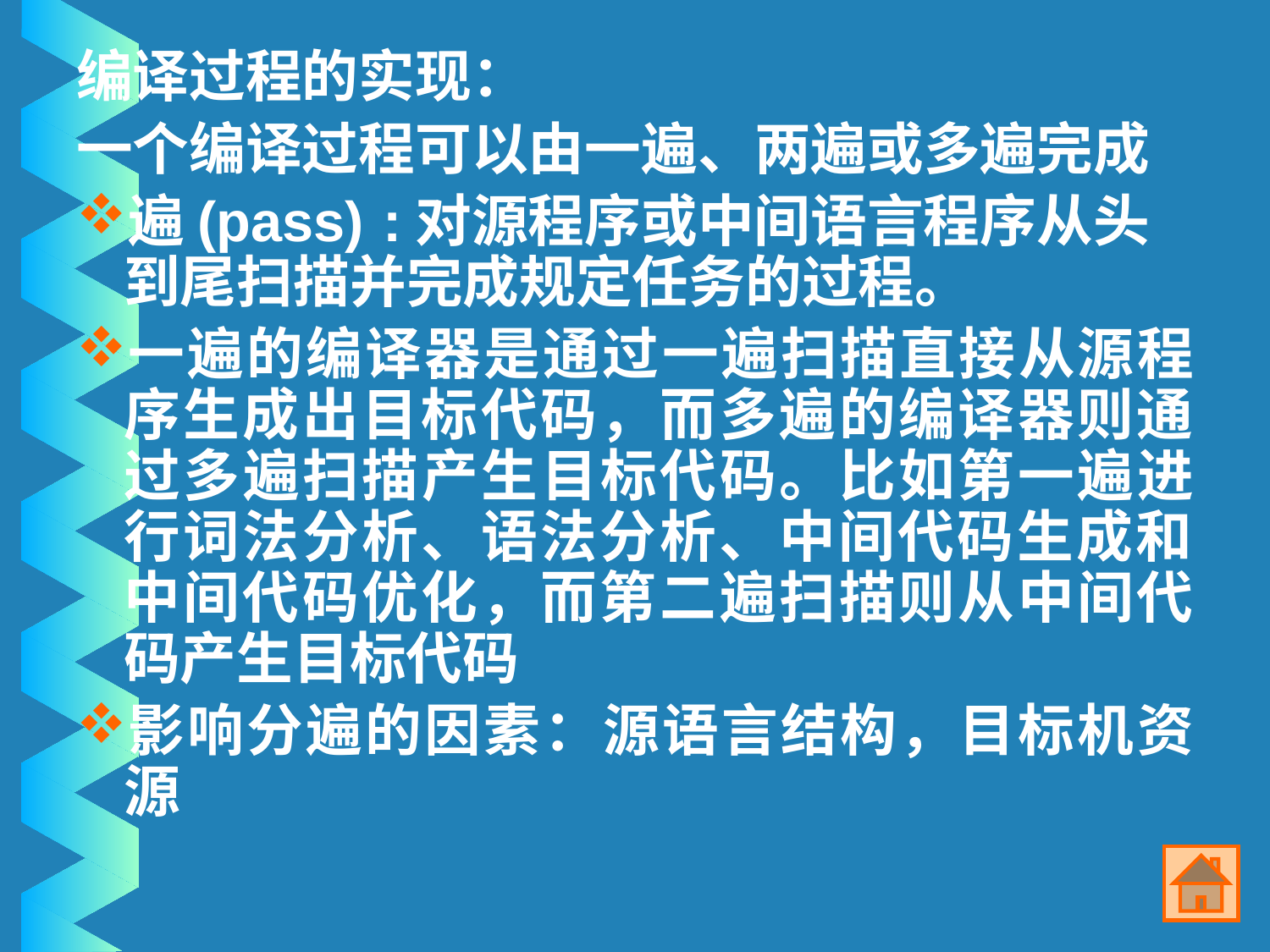

编译过程的实现：
一个编译过程可以由一遍、两遍或多遍完成
遍(pass) :对源程序或中间语言程序从头到尾扫描并完成规定任务的过程。
一遍的编译器是通过一遍扫描直接从源程序生成出目标代码，而多遍的编译器则通过多遍扫描产生目标代码。比如第一遍进行词法分析、语法分析、中间代码生成和中间代码优化，而第二遍扫描则从中间代码产生目标代码
影响分遍的因素：源语言结构，目标机资源